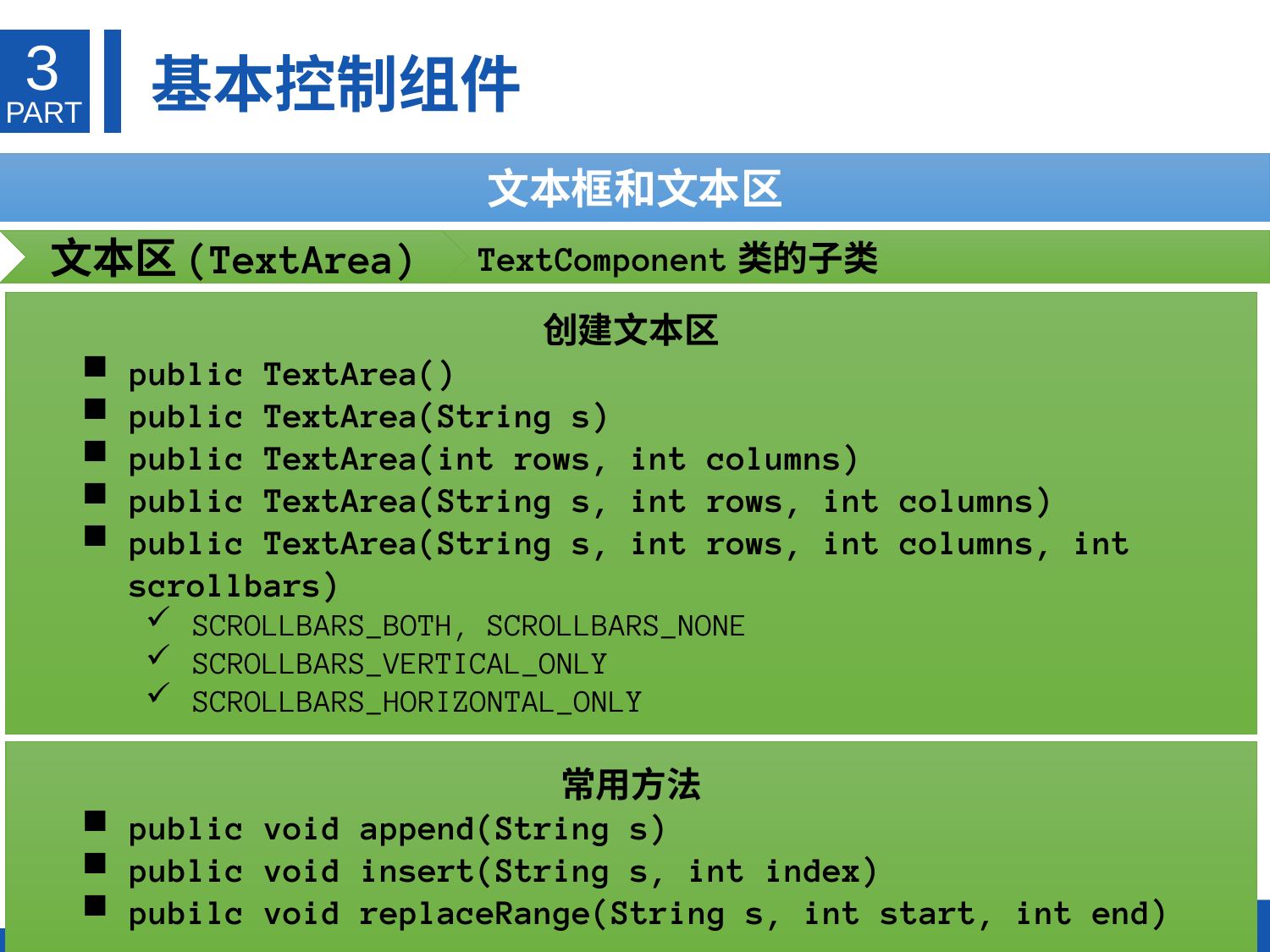

3
基本控制组件
PART
文本框和文本区
文本区(TextArea)
  TextComponent类的子类
创建文本区
public TextArea()
public TextArea(String s)
public TextArea(int rows, int columns)
public TextArea(String s, int rows, int columns)
public TextArea(String s, int rows, int columns, int scrollbars)
SCROLLBARS_BOTH, SCROLLBARS_NONE
SCROLLBARS_VERTICAL_ONLY
SCROLLBARS_HORIZONTAL_ONLY
常用方法
public void append(String s)
public void insert(String s, int index)
pubilc void replaceRange(String s, int start, int end)